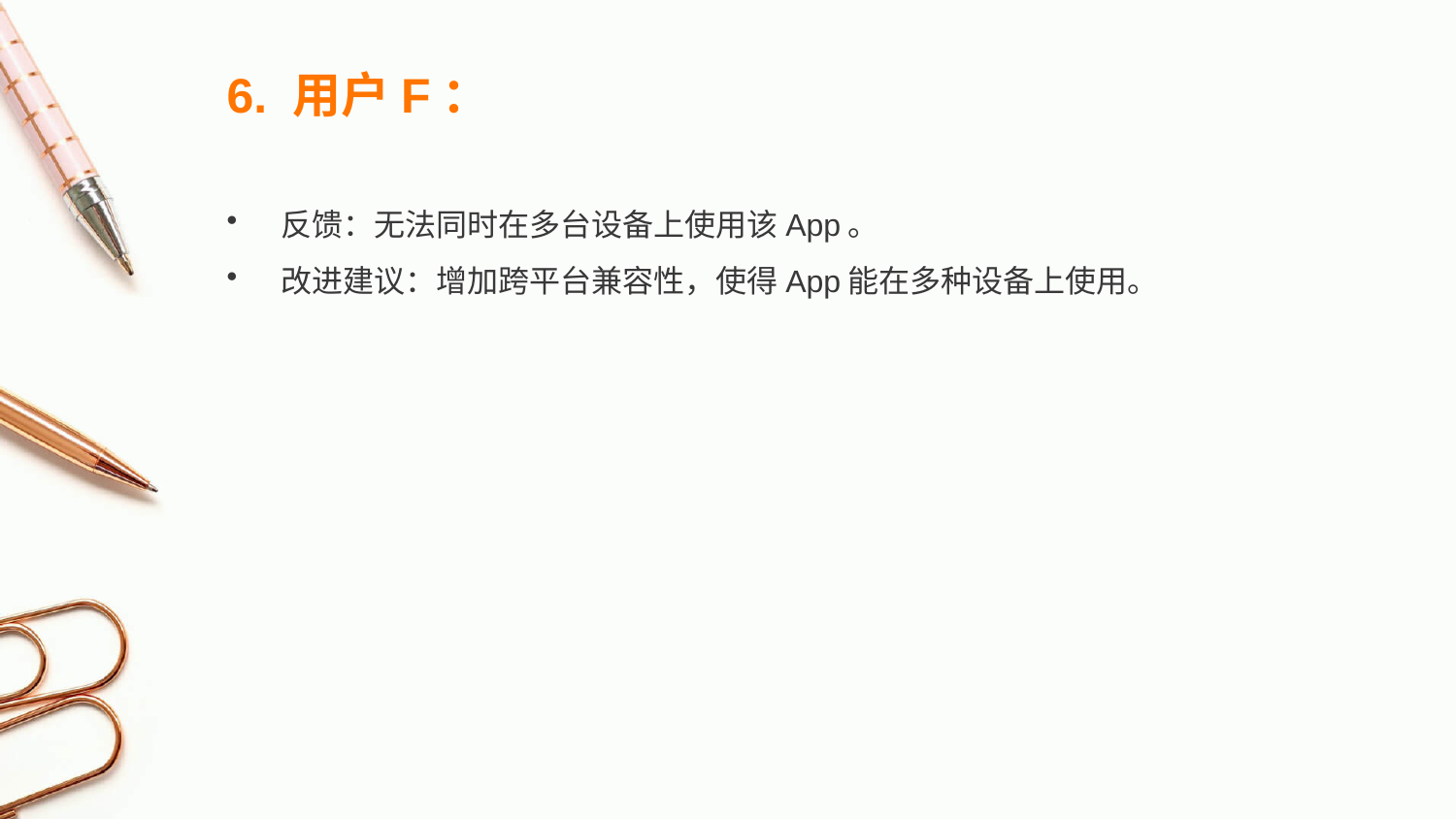

6. 用户F：
反馈：无法同时在多台设备上使用该App。
改进建议：增加跨平台兼容性，使得App能在多种设备上使用。